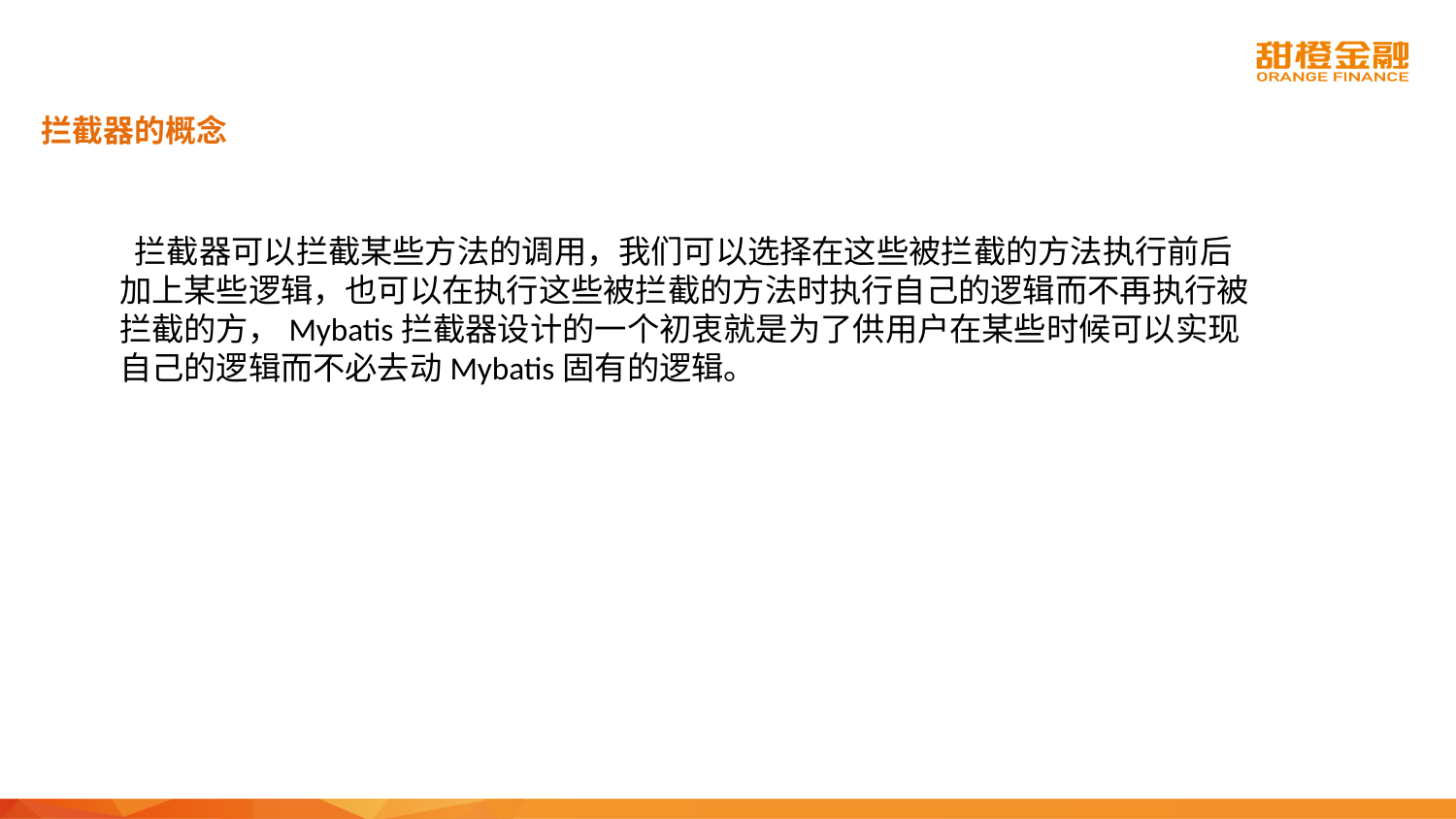

# 拦截器的概念
 拦截器可以拦截某些方法的调用，我们可以选择在这些被拦截的方法执行前后加上某些逻辑，也可以在执行这些被拦截的方法时执行自己的逻辑而不再执行被拦截的方，Mybatis拦截器设计的一个初衷就是为了供用户在某些时候可以实现自己的逻辑而不必去动Mybatis固有的逻辑。